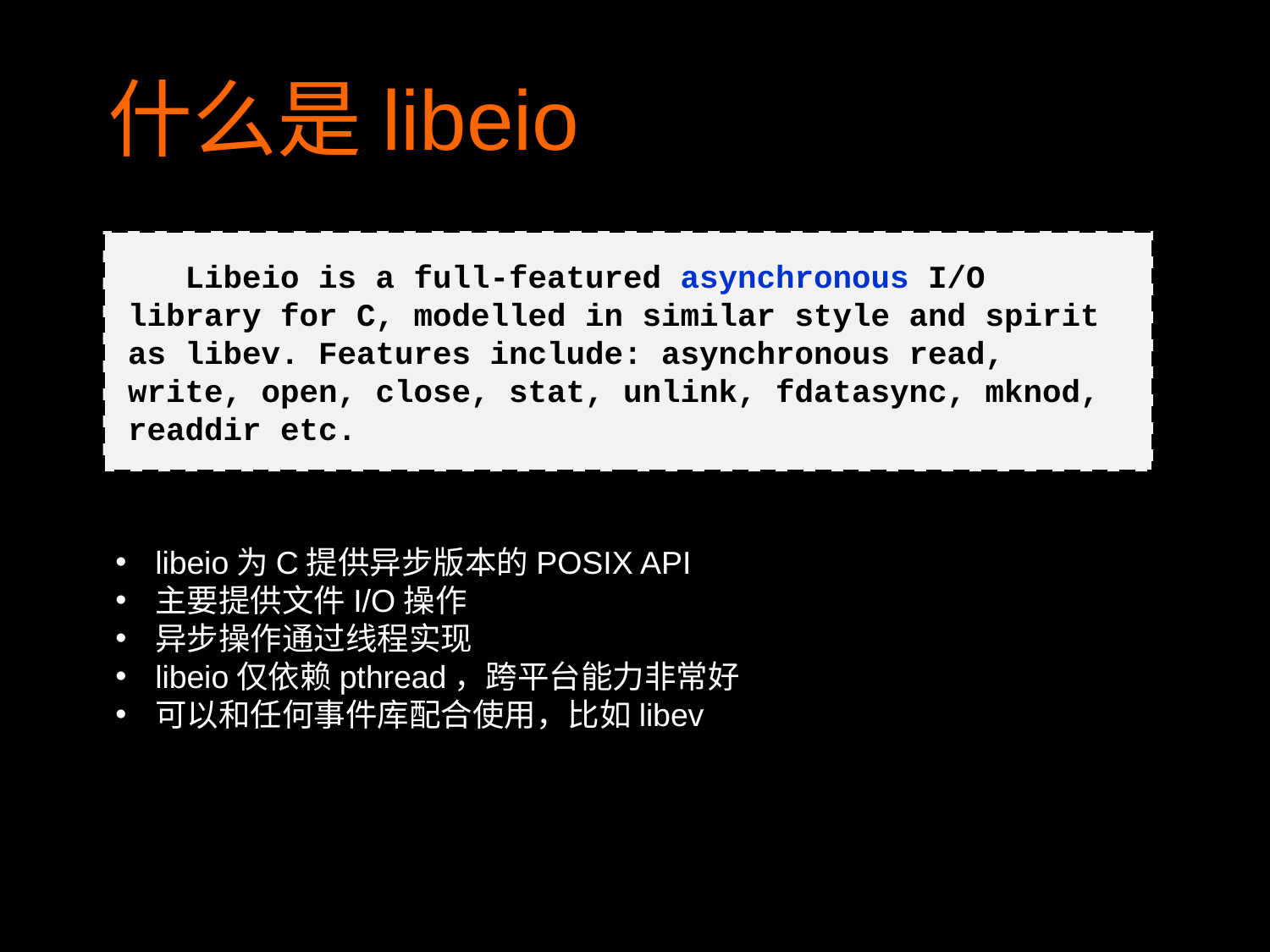

# 什么是libeio
   Libeio is a full-featured asynchronous I/O library for C, modelled in similar style and spirit as libev. Features include: asynchronous read, write, open, close, stat, unlink, fdatasync, mknod, readdir etc.
libeio为C提供异步版本的POSIX API
主要提供文件I/O操作
异步操作通过线程实现
libeio仅依赖pthread，跨平台能力非常好
可以和任何事件库配合使用，比如libev